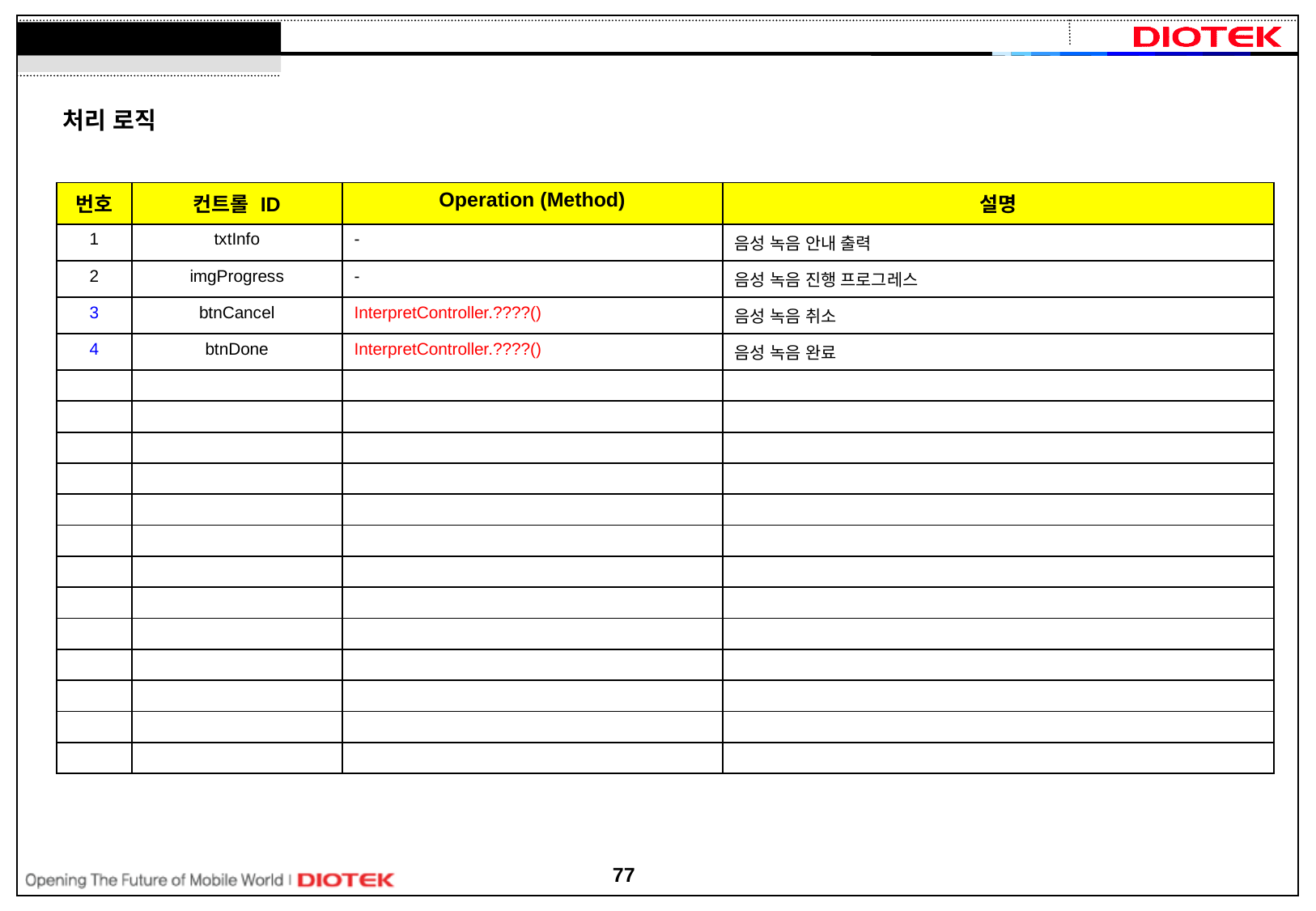

처리 로직
| 번호 | 컨트롤 ID | Operation (Method) | 설명 |
| --- | --- | --- | --- |
| 1 | txtInfo | - | 음성 녹음 안내 출력 |
| 2 | imgProgress | - | 음성 녹음 진행 프로그레스 |
| 3 | btnCancel | InterpretController.????() | 음성 녹음 취소 |
| 4 | btnDone | InterpretController.????() | 음성 녹음 완료 |
|  |  |  |  |
|  |  |  |  |
|  |  |  |  |
|  |  |  |  |
|  |  |  |  |
|  |  |  |  |
|  |  |  |  |
|  |  |  |  |
|  |  |  |  |
|  |  |  |  |
|  |  |  |  |
|  |  |  |  |
|  |  |  |  |